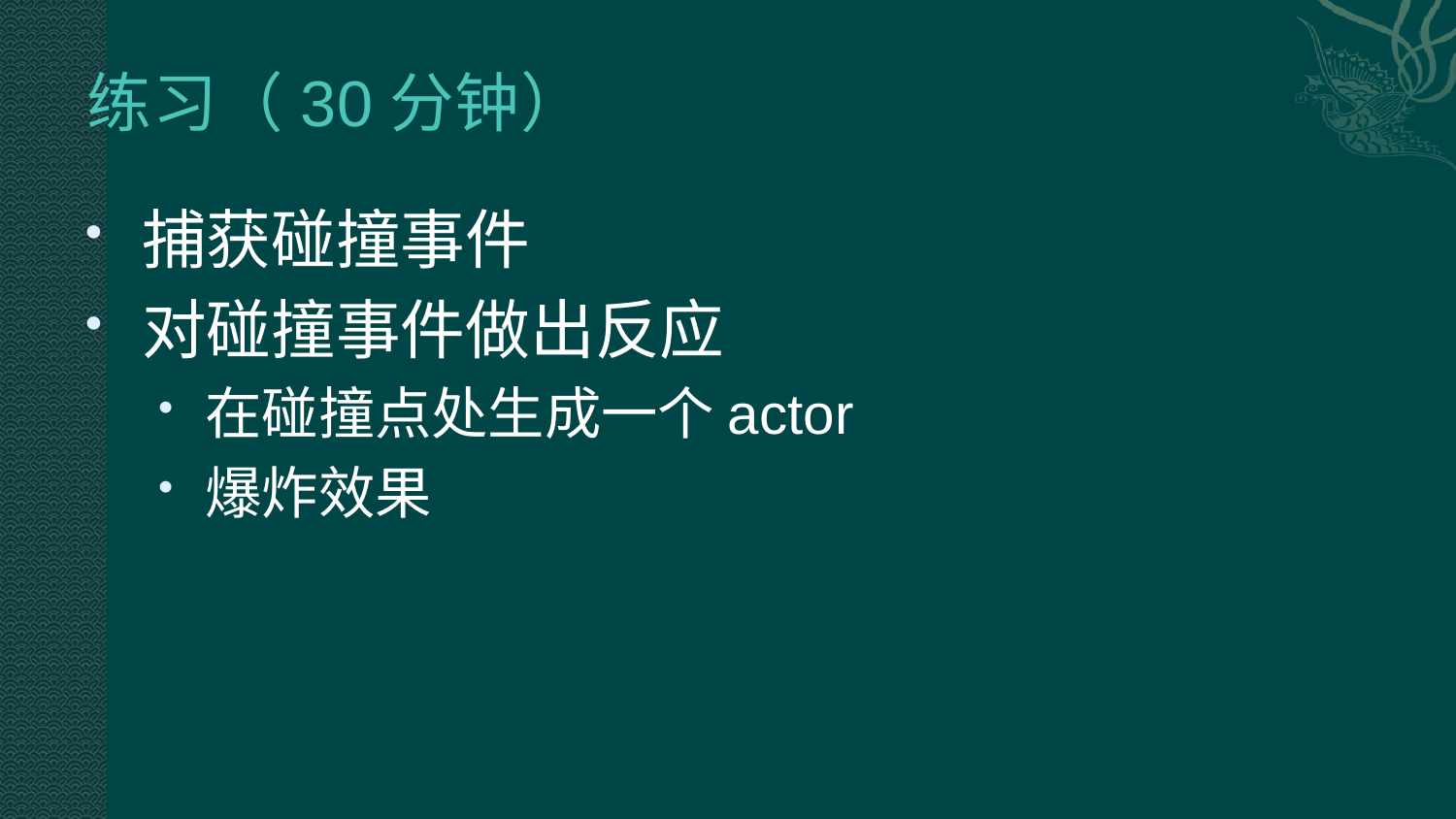

# 练习（30分钟）
捕获碰撞事件
对碰撞事件做出反应
在碰撞点处生成一个actor
爆炸效果